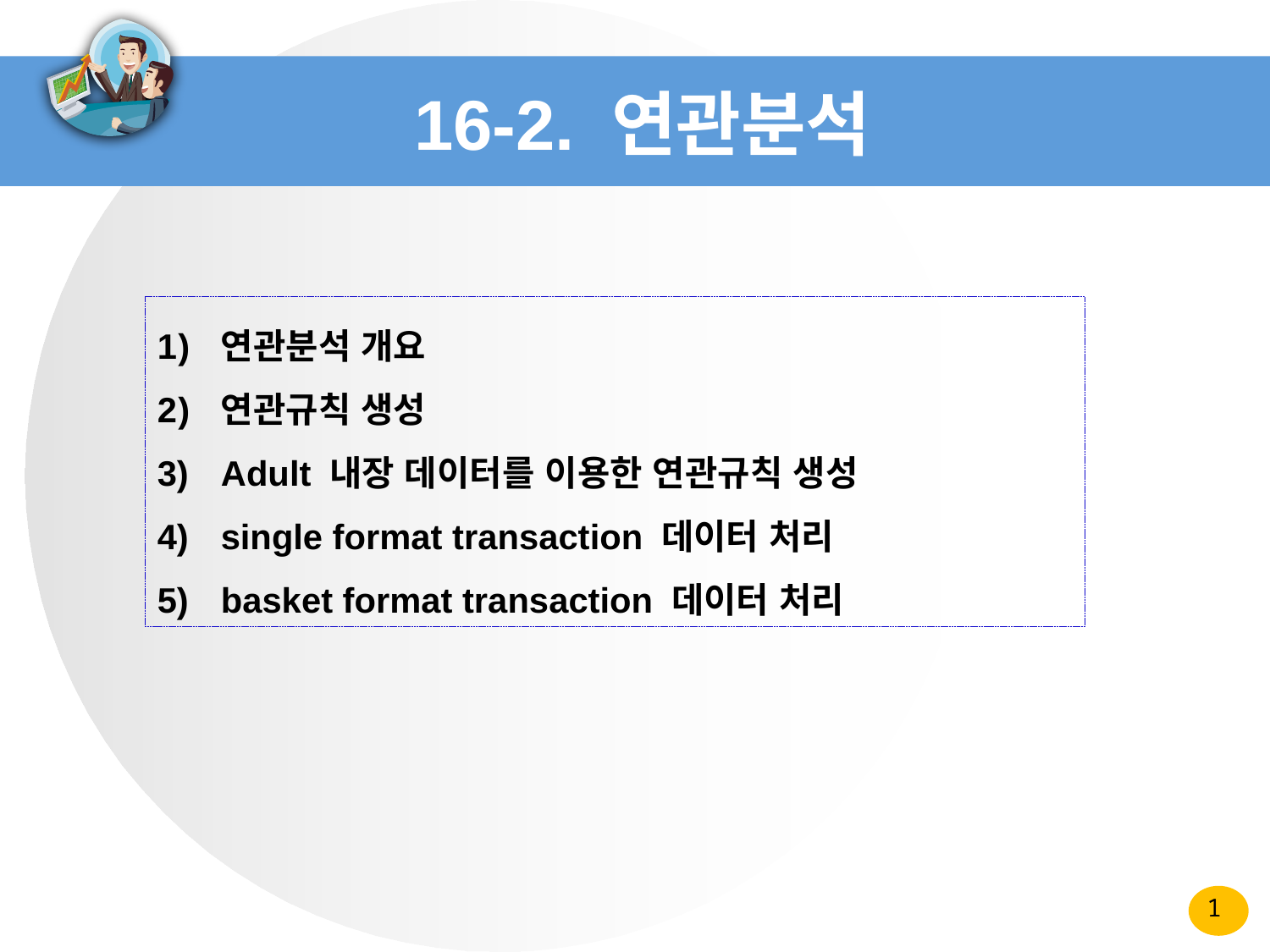

# 16-2. 연관분석
연관분석 개요
연관규칙 생성
Adult 내장 데이터를 이용한 연관규칙 생성
single format transaction 데이터 처리
basket format transaction 데이터 처리
1